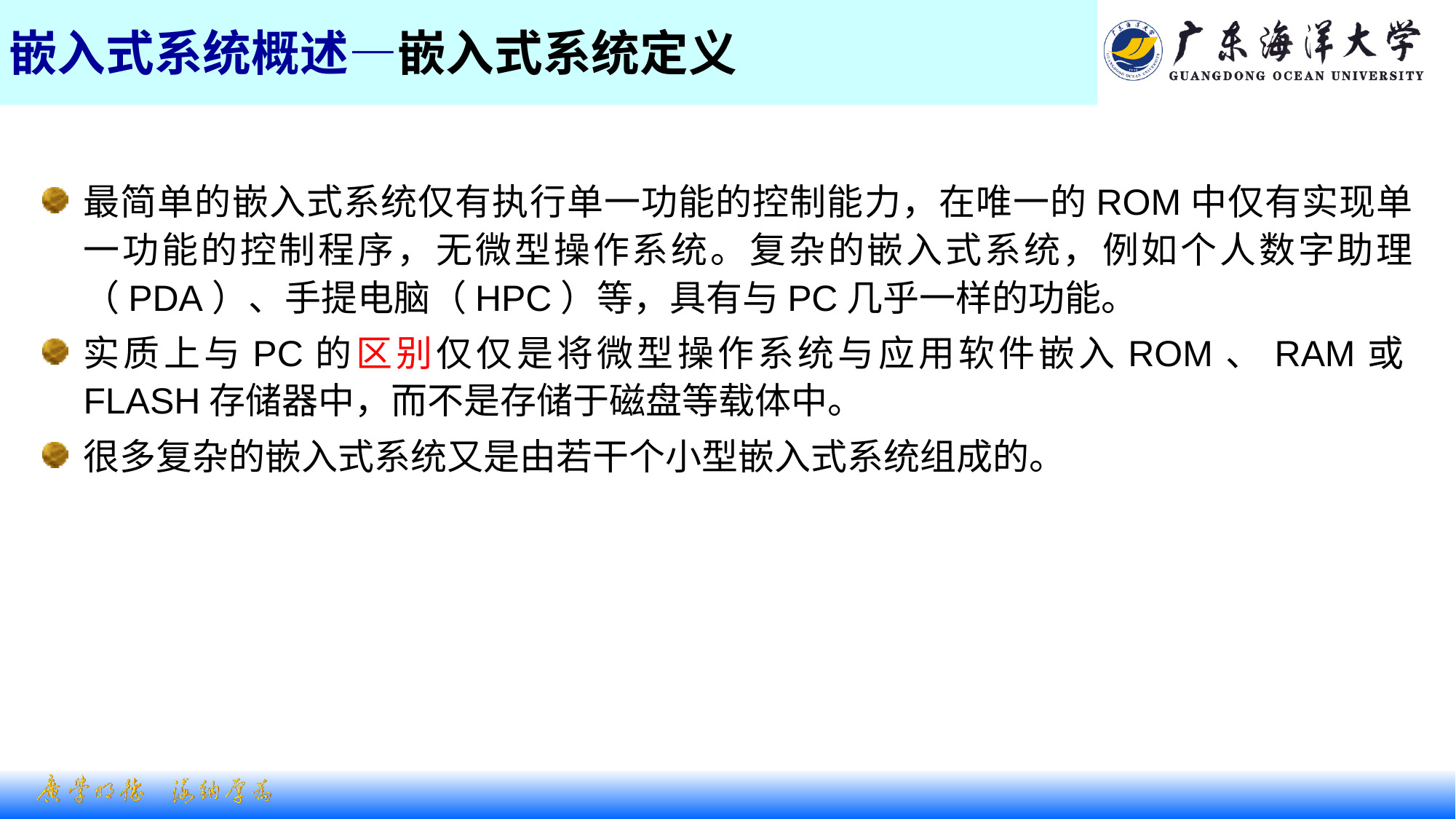

# 嵌入式系统概述—嵌入式系统定义
最简单的嵌入式系统仅有执行单一功能的控制能力，在唯一的ROM中仅有实现单一功能的控制程序，无微型操作系统。复杂的嵌入式系统，例如个人数字助理（PDA）、手提电脑（HPC）等，具有与PC几乎一样的功能。
实质上与PC的区别仅仅是将微型操作系统与应用软件嵌入ROM、RAM或FLASH存储器中，而不是存储于磁盘等载体中。
很多复杂的嵌入式系统又是由若干个小型嵌入式系统组成的。
29